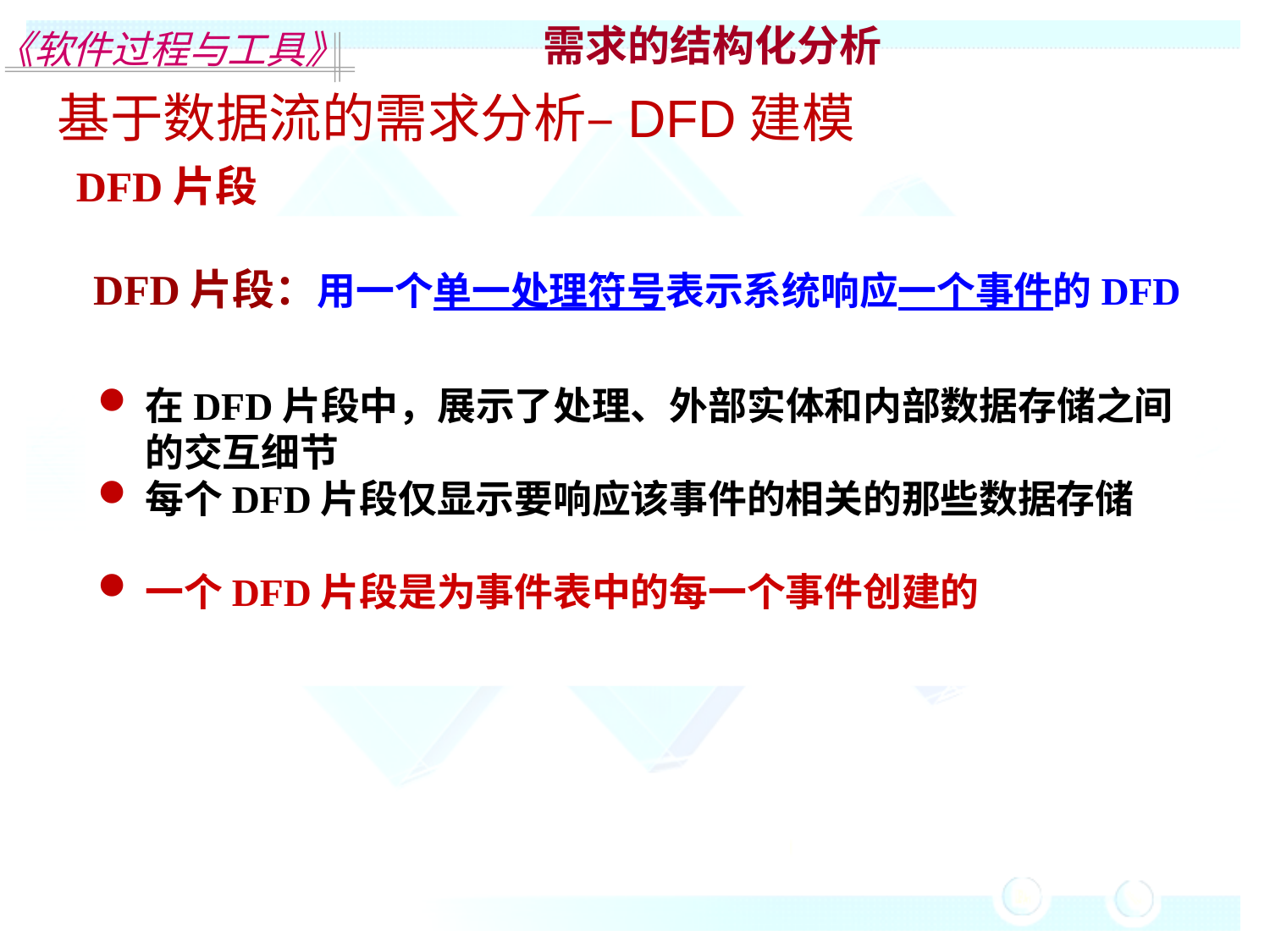

需求的结构化分析
基于数据流的需求分析–DFD建模
DFD片段
DFD片段：用一个单一处理符号表示系统响应一个事件的DFD
在DFD片段中，展示了处理、外部实体和内部数据存储之间
的交互细节
每个DFD片段仅显示要响应该事件的相关的那些数据存储

一个DFD片段是为事件表中的每一个事件创建的